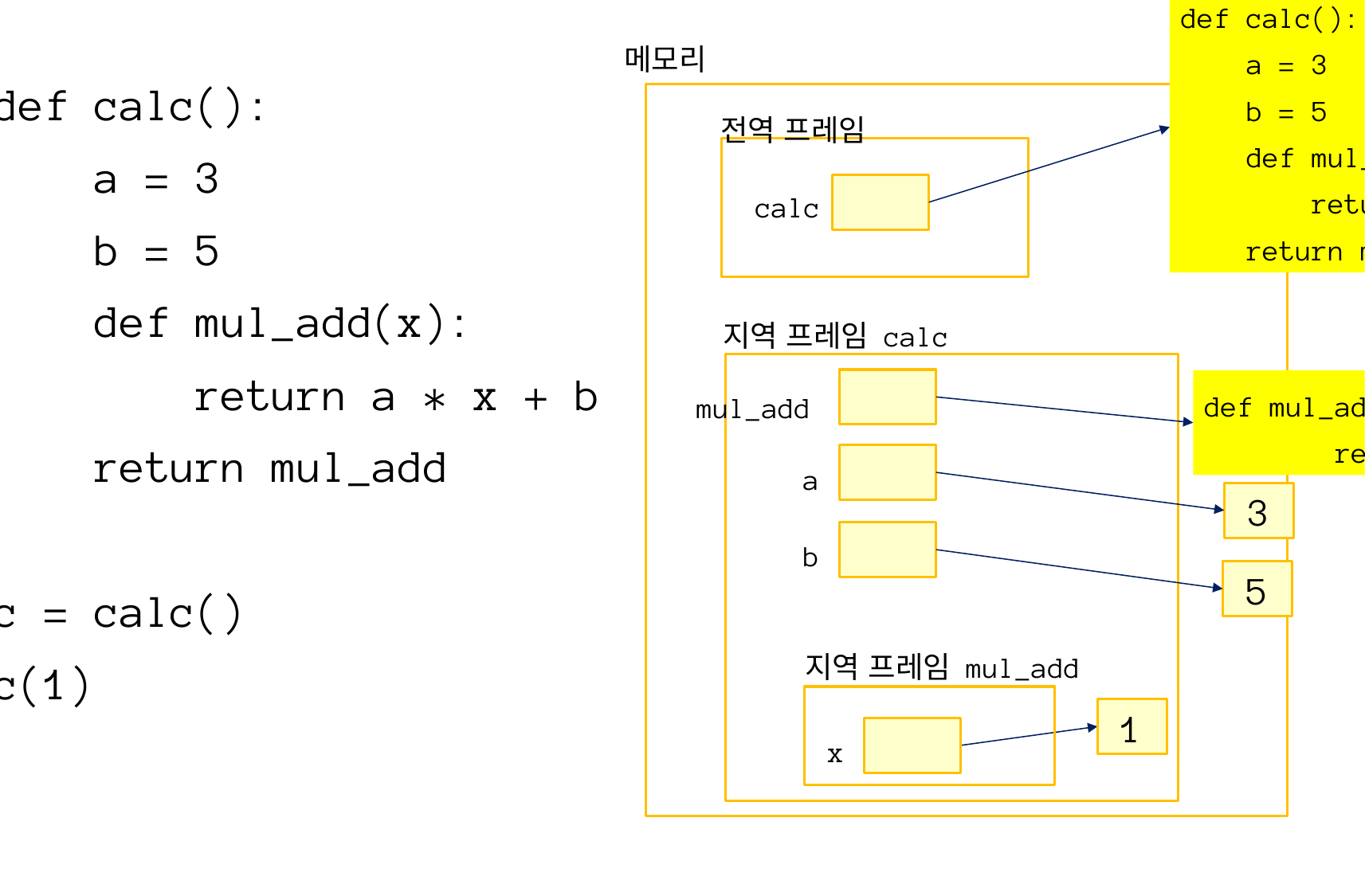

def calc():
    a = 3
    b = 5
    def mul_add(x):
        return a * x + b
    return mul_add
메모리
def calc():
    a = 3
    b = 5
    def mul_add(x):
        return a * x + b
    return mul_add

c = calc()
c(1)

전역 프레임

calc

지역 프레임 calc

def mul_add(x):
        return a * x + b
mul_add
a

3
b

5
지역 프레임 mul_add

1
x